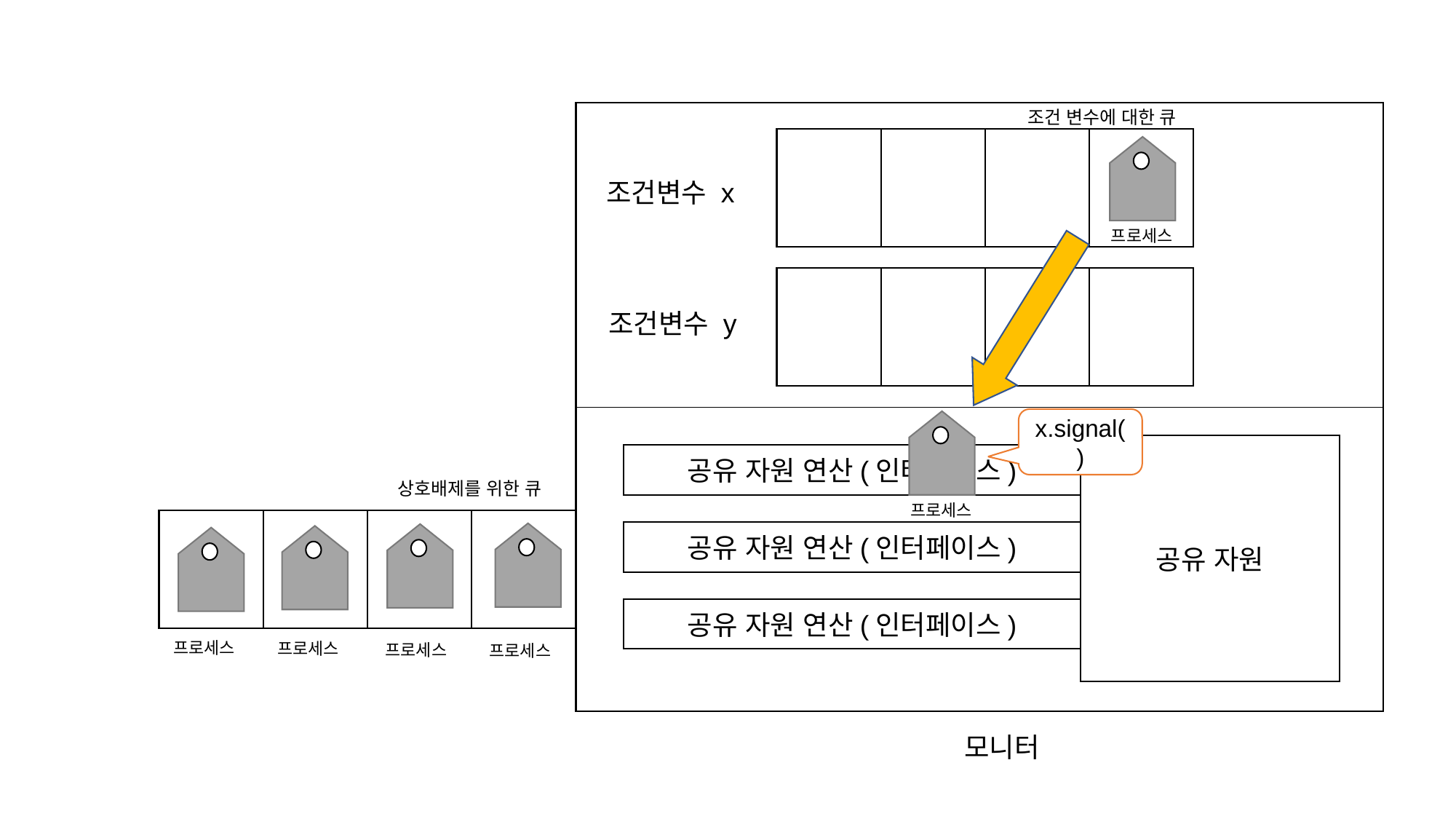

조건 변수에 대한 큐

조건변수 x
프로세스

조건변수 y
x.signal()

공유 자원
공유 자원 연산(인터페이스)
상호배제를 위한 큐
프로세스

공유 자원 연산(인터페이스)

공유 자원 연산(인터페이스)
프로세스
프로세스
프로세스
프로세스
모니터